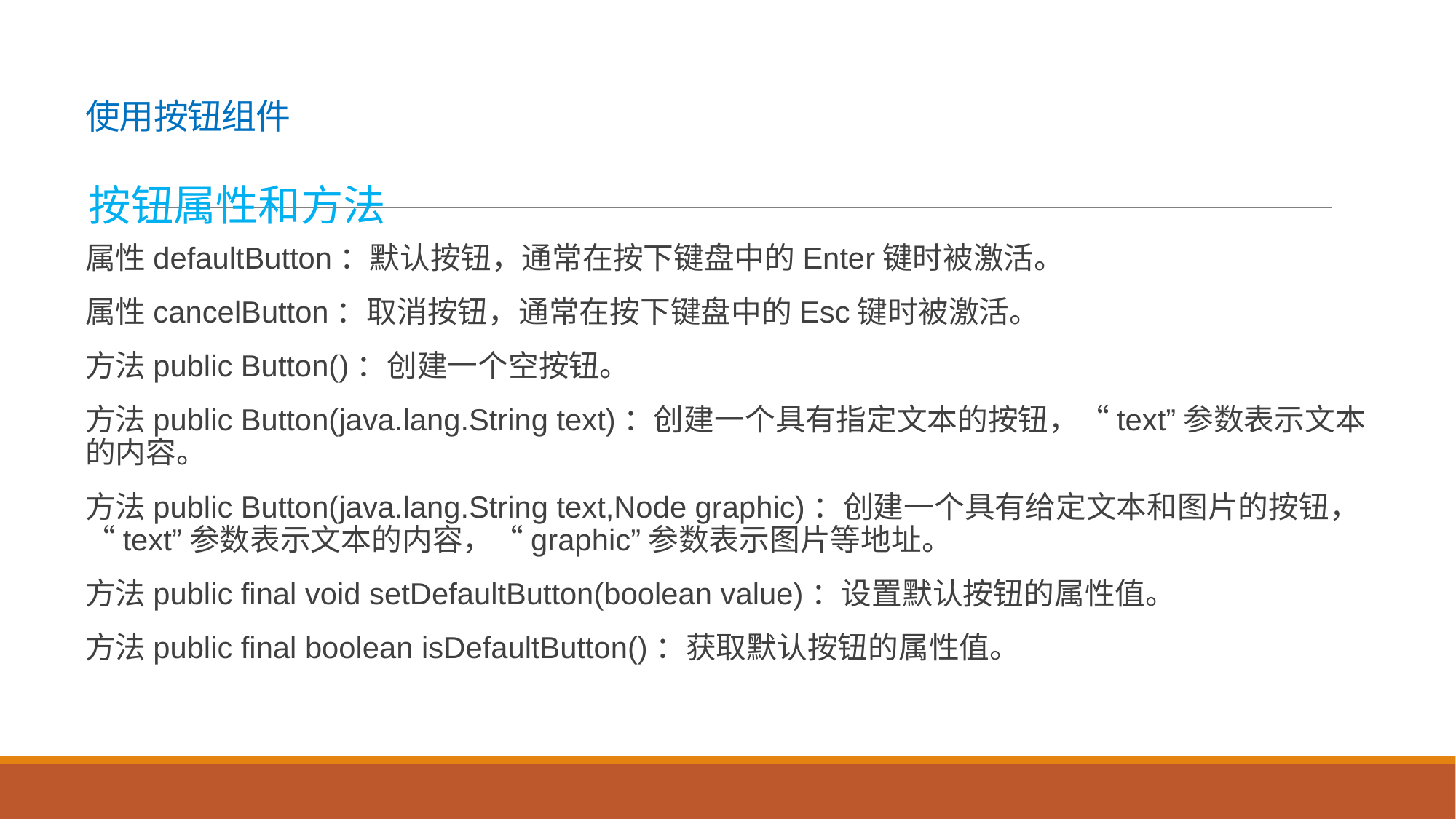

# 使用按钮组件
按钮属性和方法
属性defaultButton：默认按钮，通常在按下键盘中的Enter键时被激活。
属性cancelButton：取消按钮，通常在按下键盘中的Esc键时被激活。
方法public Button()：创建一个空按钮。
方法public Button(java.lang.String text)：创建一个具有指定文本的按钮，“text”参数表示文本的内容。
方法public Button(java.lang.String text,Node graphic)：创建一个具有给定文本和图片的按钮，“text”参数表示文本的内容，“graphic”参数表示图片等地址。
方法public final void setDefaultButton(boolean value)：设置默认按钮的属性值。
方法public final boolean isDefaultButton()：获取默认按钮的属性值。